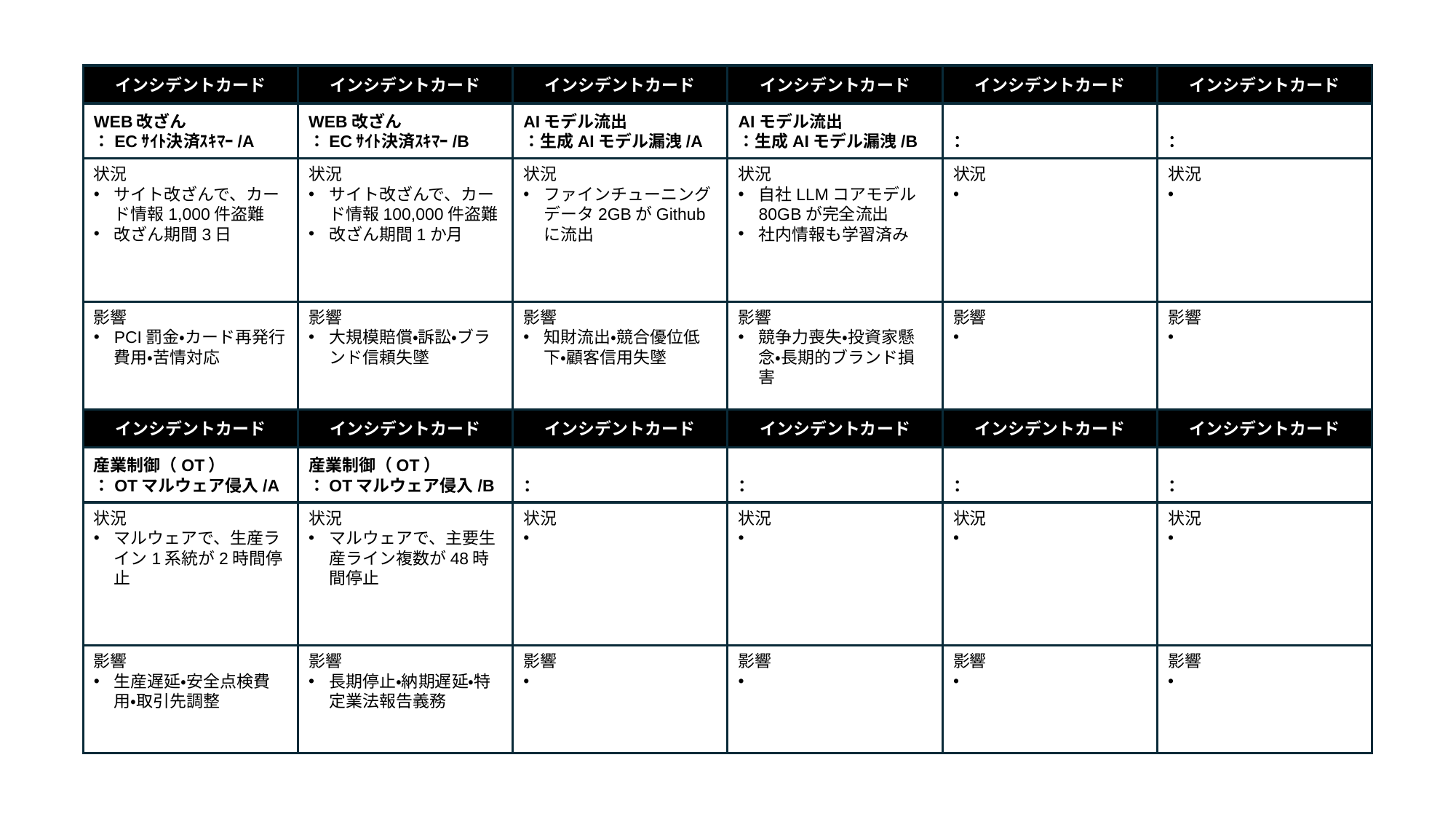

インシデントカード

インシデントカード

インシデントカード

インシデントカード

インシデントカード

インシデントカード
WEB改ざん
：ECｻｲﾄ決済ｽｷﾏｰ/A
WEB改ざん
：ECｻｲﾄ決済ｽｷﾏｰ/B
AIモデル流出
：生成AIモデル漏洩/A
AIモデル流出
：生成AIモデル漏洩/B

：

：
状況
サイト改ざんで、カード情報1,000件盗難
改ざん期間3日
状況
サイト改ざんで、カード情報100,000件盗難
改ざん期間1か月
状況
ファインチューニングデータ2GBがGithubに流出
状況
自社LLMコアモデル80GBが完全流出
社内情報も学習済み
状況

状況

影響
PCI罰金・カード再発行費用・苦情対応
影響
大規模賠償・訴訟・ブランド信頼失墜
影響
知財流出・競合優位低下・顧客信用失墜
影響
競争力喪失・投資家懸念・長期的ブランド損害
影響

影響

インシデントカード

インシデントカード

インシデントカード

インシデントカード

インシデントカード

インシデントカード
産業制御（OT）
：OTマルウェア侵入/A
産業制御（OT）
：OTマルウェア侵入/B

：

：

：

：
状況
マルウェアで、生産ライン1系統が2時間停止
状況
マルウェアで、主要生産ライン複数が48時間停止
状況

状況

状況

状況

影響
生産遅延・安全点検費用・取引先調整
影響
長期停止・納期遅延・特定業法報告義務
影響

影響

影響

影響